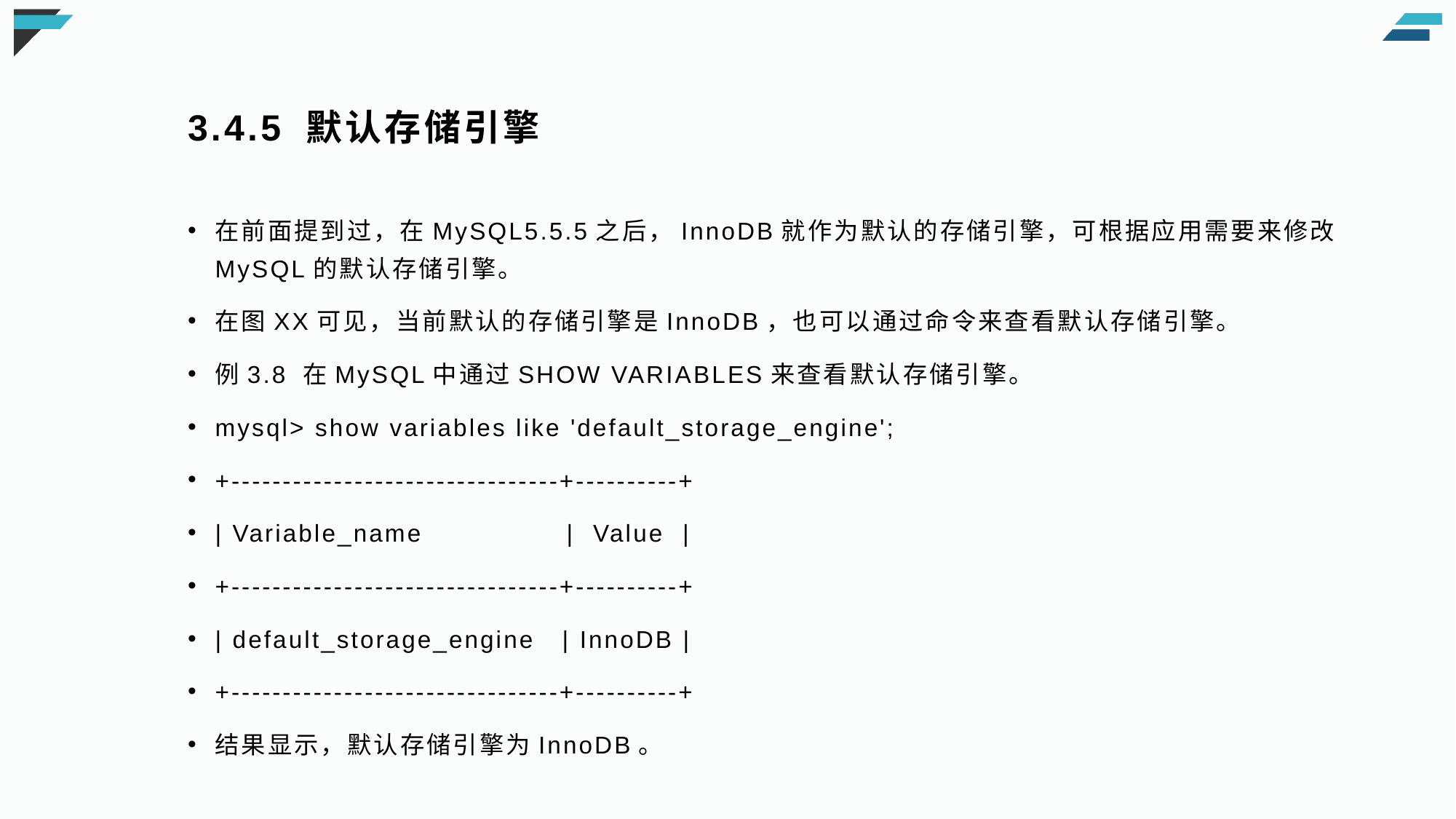

# 3.4.5 默认存储引擎
在前面提到过，在MySQL5.5.5之后，InnoDB就作为默认的存储引擎，可根据应用需要来修改MySQL的默认存储引擎。
在图XX可见，当前默认的存储引擎是InnoDB，也可以通过命令来查看默认存储引擎。
例3.8 在MySQL中通过SHOW VARIABLES来查看默认存储引擎。
mysql> show variables like 'default_storage_engine';
+--------------------------------+----------+
| Variable_name                |  Value  |
+--------------------------------+----------+
| default_storage_engine   | InnoDB |
+--------------------------------+----------+
结果显示，默认存储引擎为InnoDB。